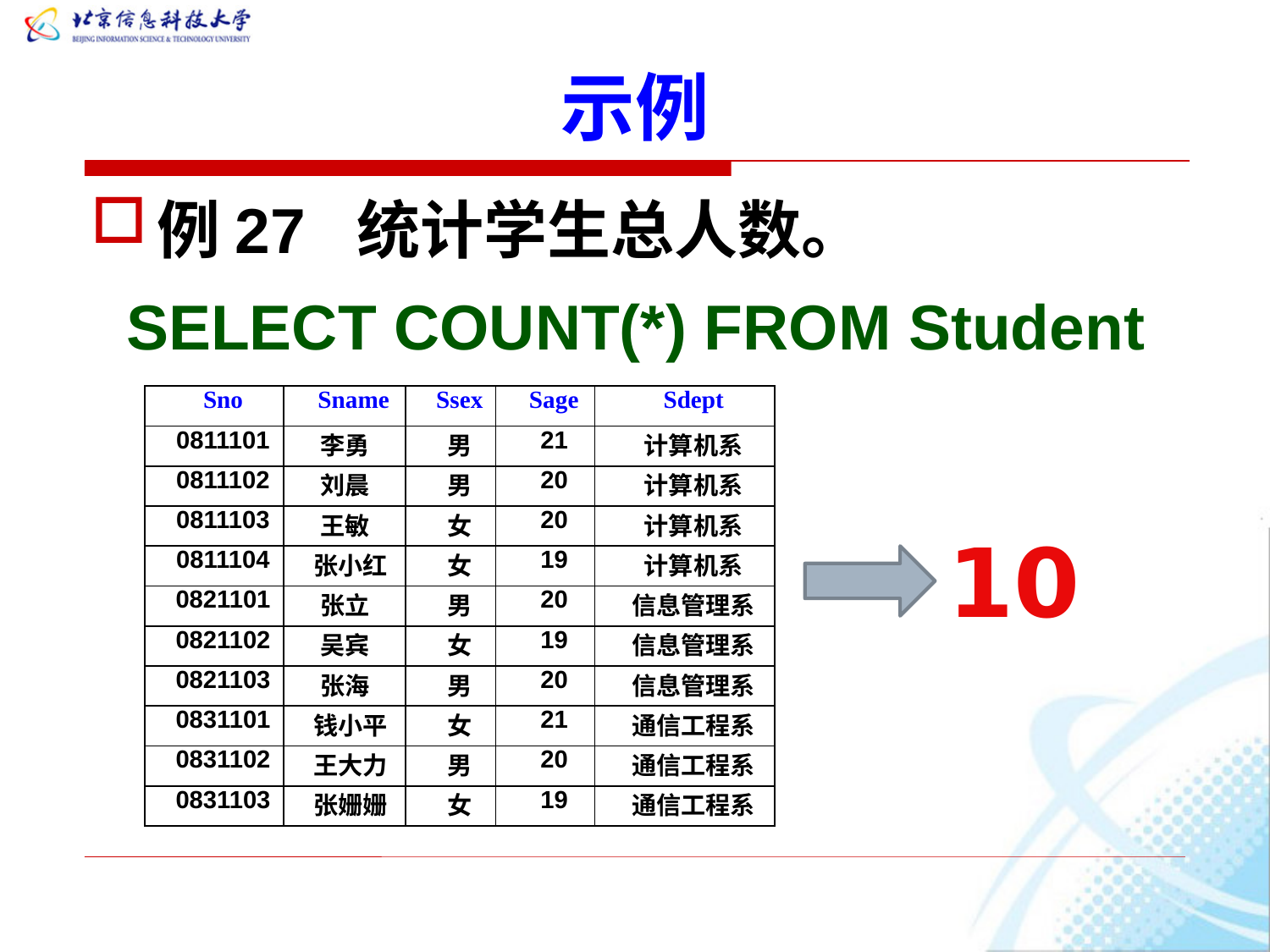

# 示例
例27  统计学生总人数。
  SELECT COUNT(*) FROM Student
| Sno | Sname | Ssex | Sage | Sdept |
| --- | --- | --- | --- | --- |
| 0811101 | 李勇 | 男 | 21 | 计算机系 |
| 0811102 | 刘晨 | 男 | 20 | 计算机系 |
| 0811103 | 王敏 | 女 | 20 | 计算机系 |
| 0811104 | 张小红 | 女 | 19 | 计算机系 |
| 0821101 | 张立 | 男 | 20 | 信息管理系 |
| 0821102 | 吴宾 | 女 | 19 | 信息管理系 |
| 0821103 | 张海 | 男 | 20 | 信息管理系 |
| 0831101 | 钱小平 | 女 | 21 | 通信工程系 |
| 0831102 | 王大力 | 男 | 20 | 通信工程系 |
| 0831103 | 张姗姗 | 女 | 19 | 通信工程系 |
10

50